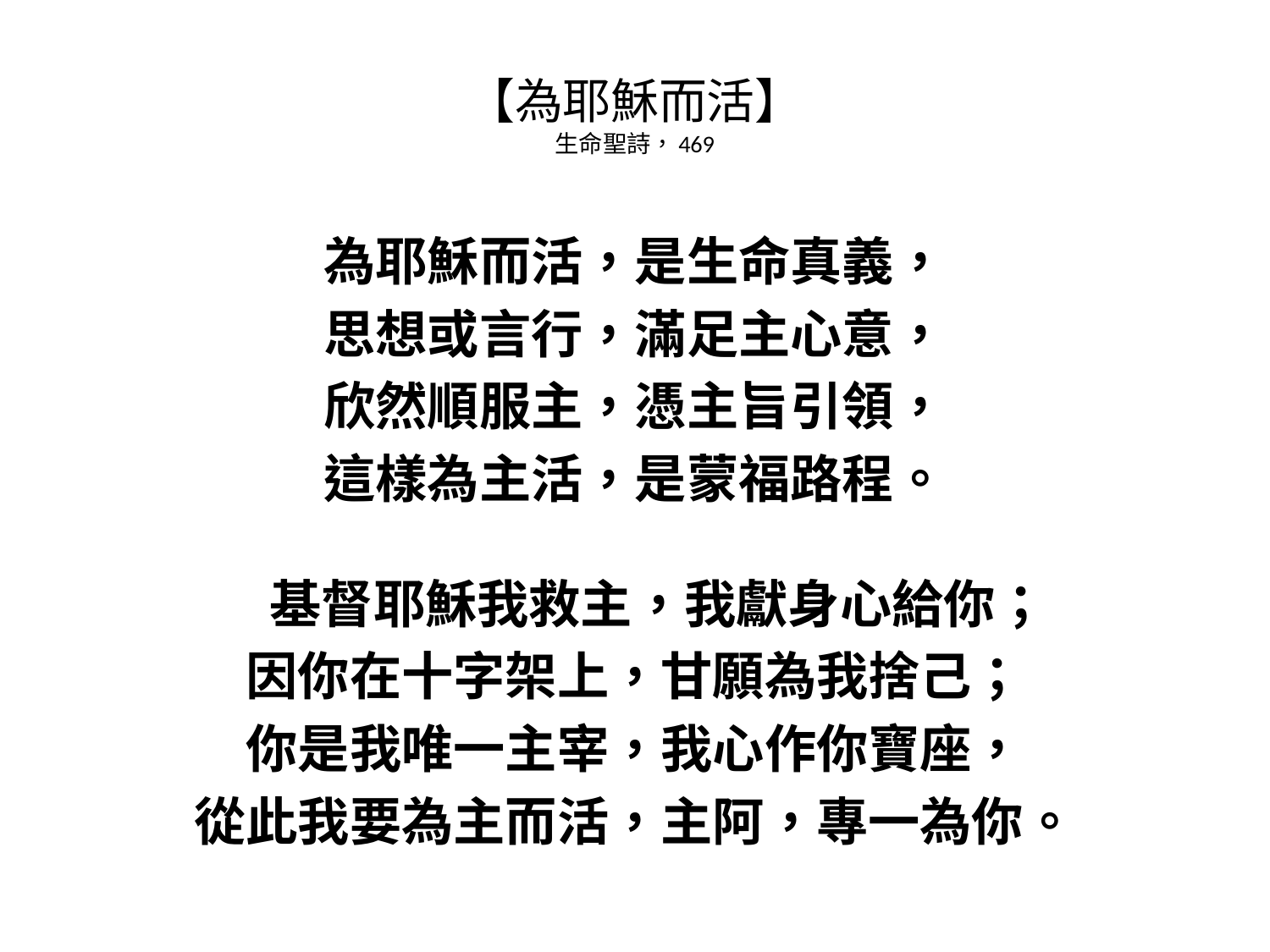

# 【為耶穌而活】 生命聖詩，469
為耶穌而活，是生命真義，
思想或言行，滿足主心意，
欣然順服主，憑主旨引領，
這樣為主活，是蒙福路程。
基督耶穌我救主，我獻身心給你；
因你在十字架上，甘願為我捨己；
你是我唯一主宰，我心作你寶座，
從此我要為主而活，主阿，專一為你。